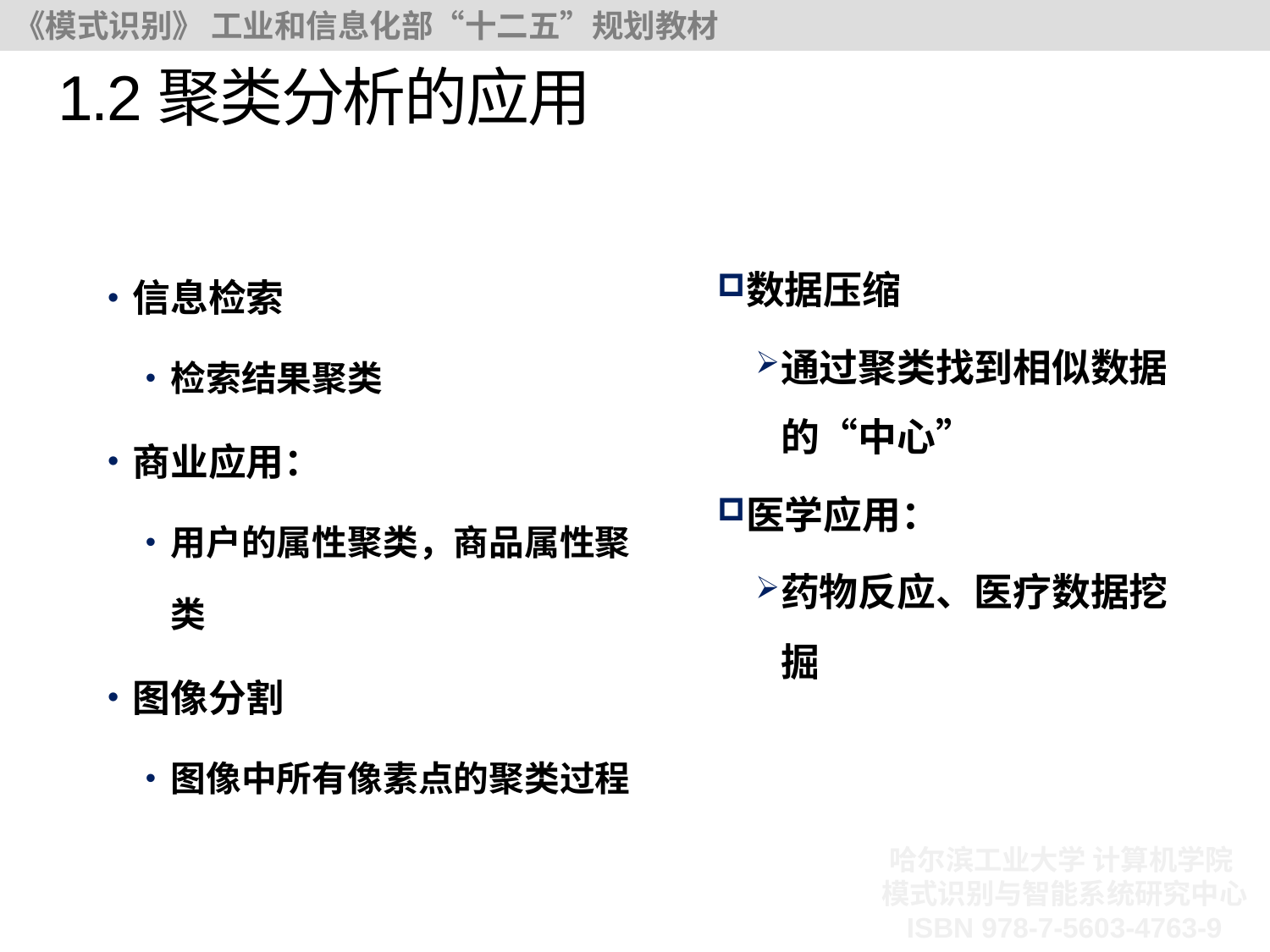

# 1.2聚类分析的应用
信息检索
检索结果聚类
商业应用：
用户的属性聚类，商品属性聚类
图像分割
图像中所有像素点的聚类过程
数据压缩
通过聚类找到相似数据的“中心”
医学应用：
药物反应、医疗数据挖掘